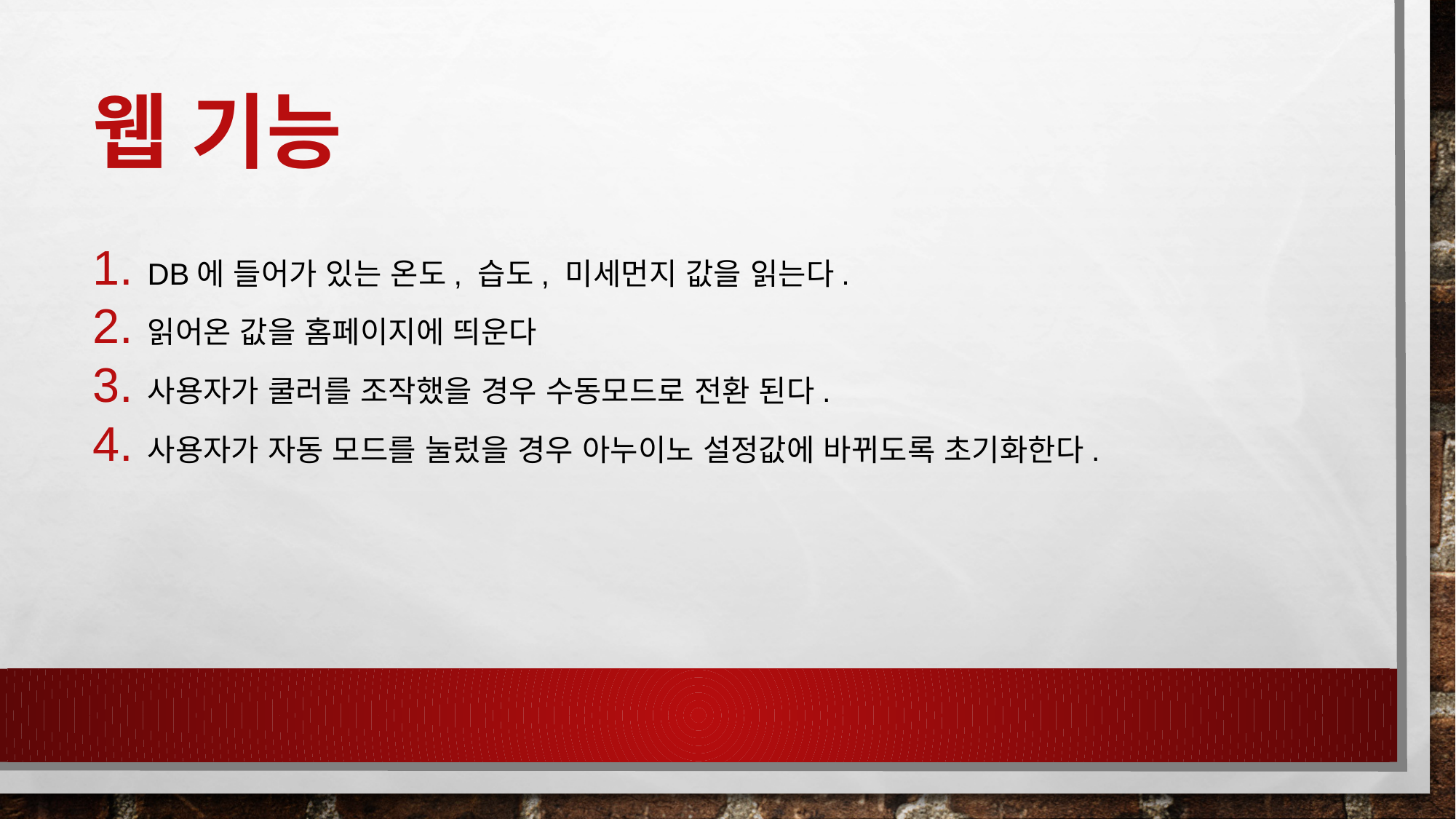

# 웹 기능
Db에 들어가 있는 온도, 습도, 미세먼지 값을 읽는다.
읽어온 값을 홈페이지에 띄운다
사용자가 쿨러를 조작했을 경우 수동모드로 전환 된다.
사용자가 자동 모드를 눌렀을 경우 아누이노 설정값에 바뀌도록 초기화한다.